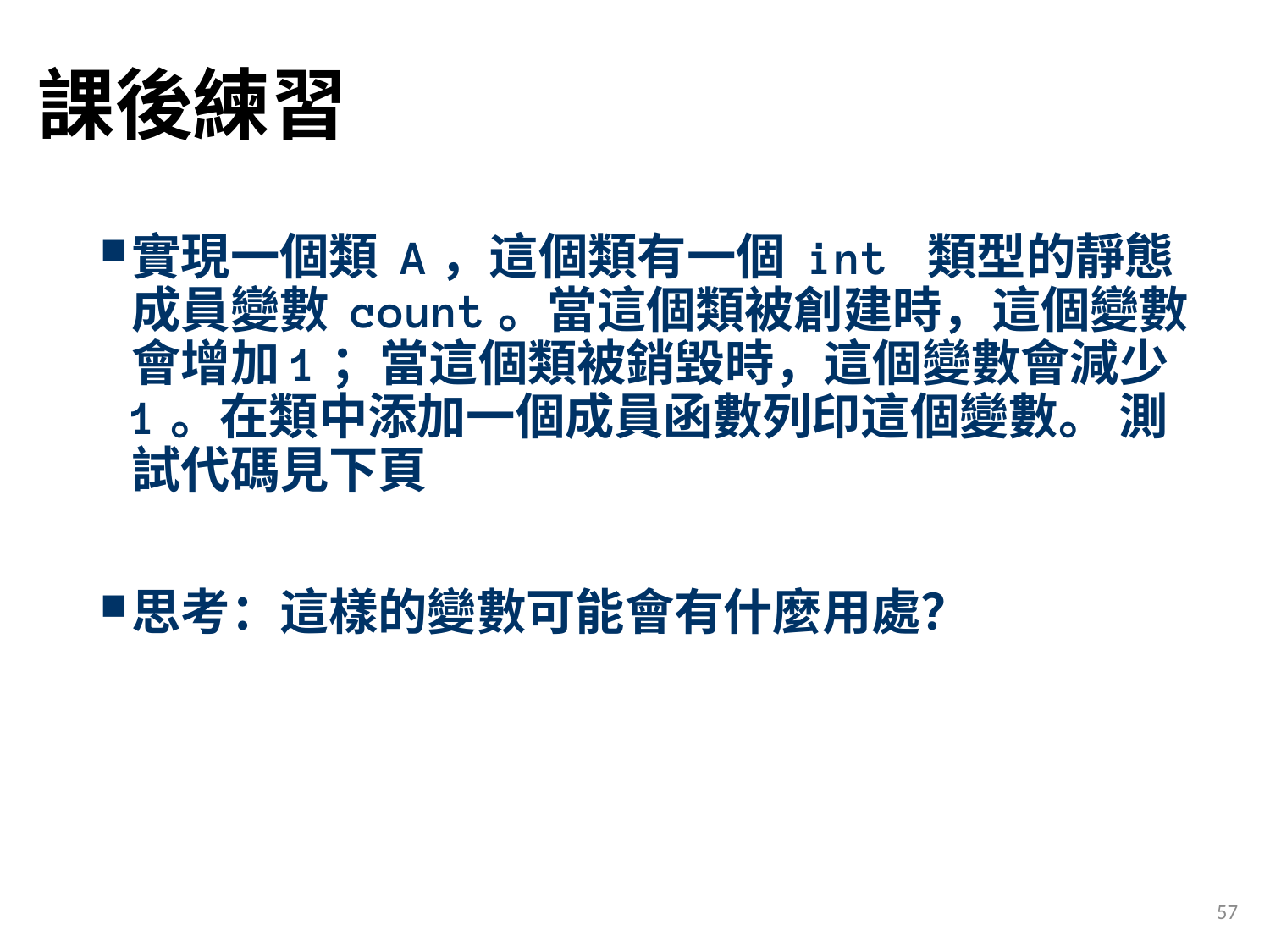

# 課後練習
實現一個類 A，這個類有一個 int 類型的靜態成員變數 count。當這個類被創建時，這個變數會增加1；當這個類被銷毀時，這個變數會減少1。在類中添加一個成員函數列印這個變數。 測試代碼見下頁

思考：這樣的變數可能會有什麼用處？

57